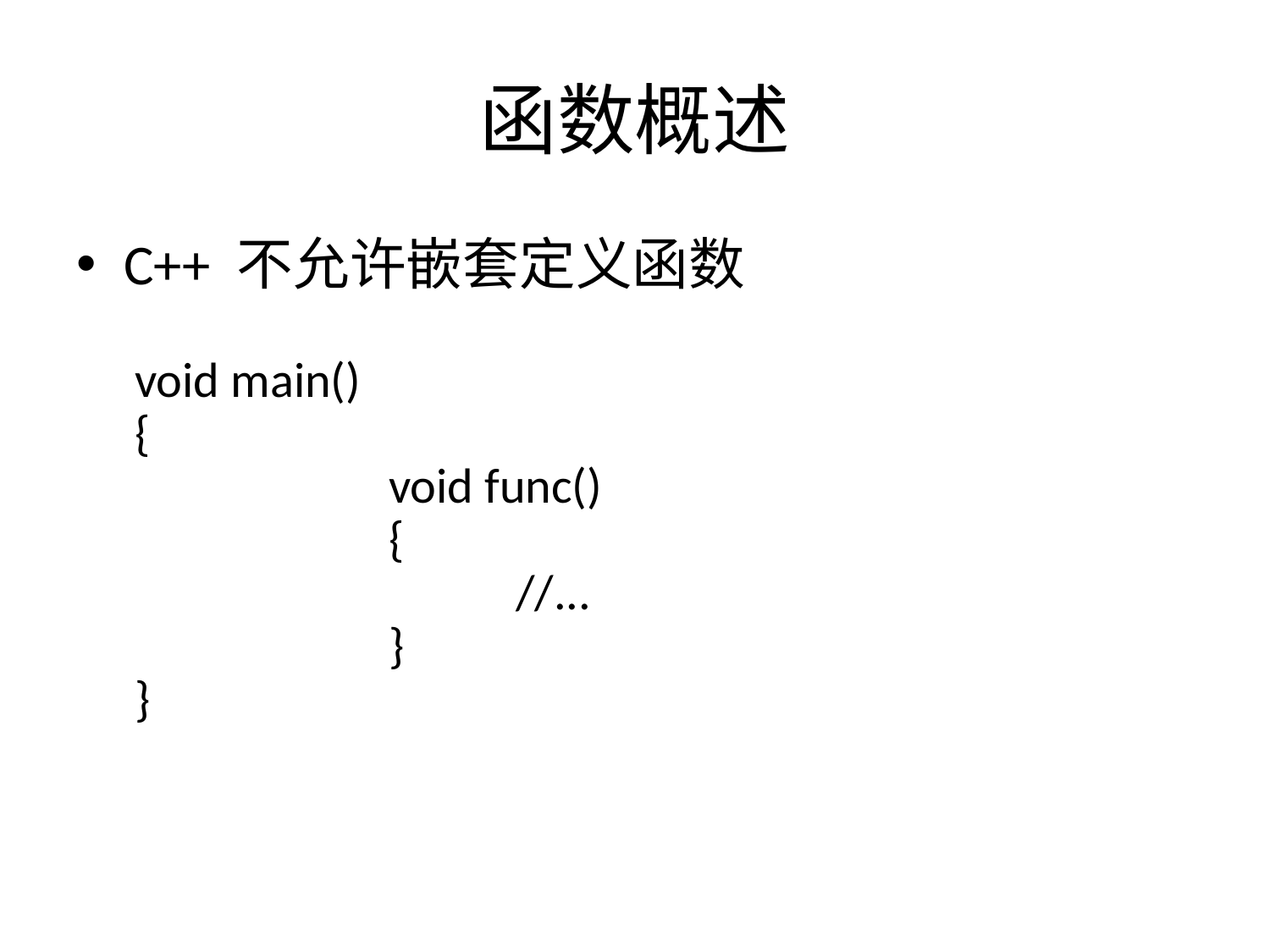

# 函数概述
C++ 不允许嵌套定义函数
void main()
{
		void func()
		{
			//...
		}
}